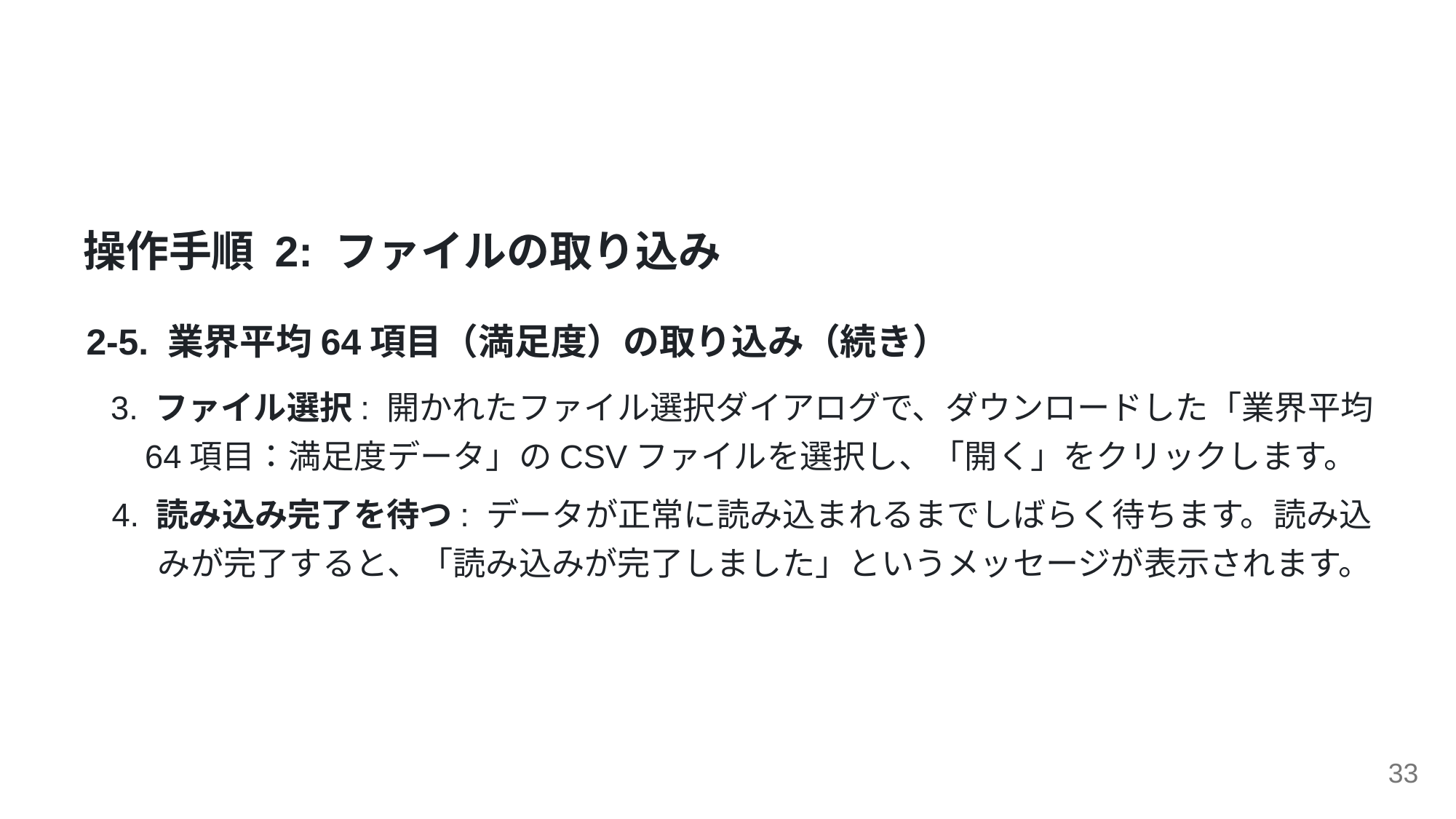

操作⼿順 2: ファイルの取り込み
2-5. 業界平均64項⽬（満⾜度）の取り込み（続き）
3. ファイル選択: 開かれたファイル選択ダイアログで、ダウンロードした「業界平均
64項⽬：満⾜度データ」のCSVファイルを選択し、「開く」をクリックします。
4. 読み込み完了を待つ: データが正常に読み込まれるまでしばらく待ちます。読み込
みが完了すると、「読み込みが完了しました」というメッセージが表⽰されます。
33